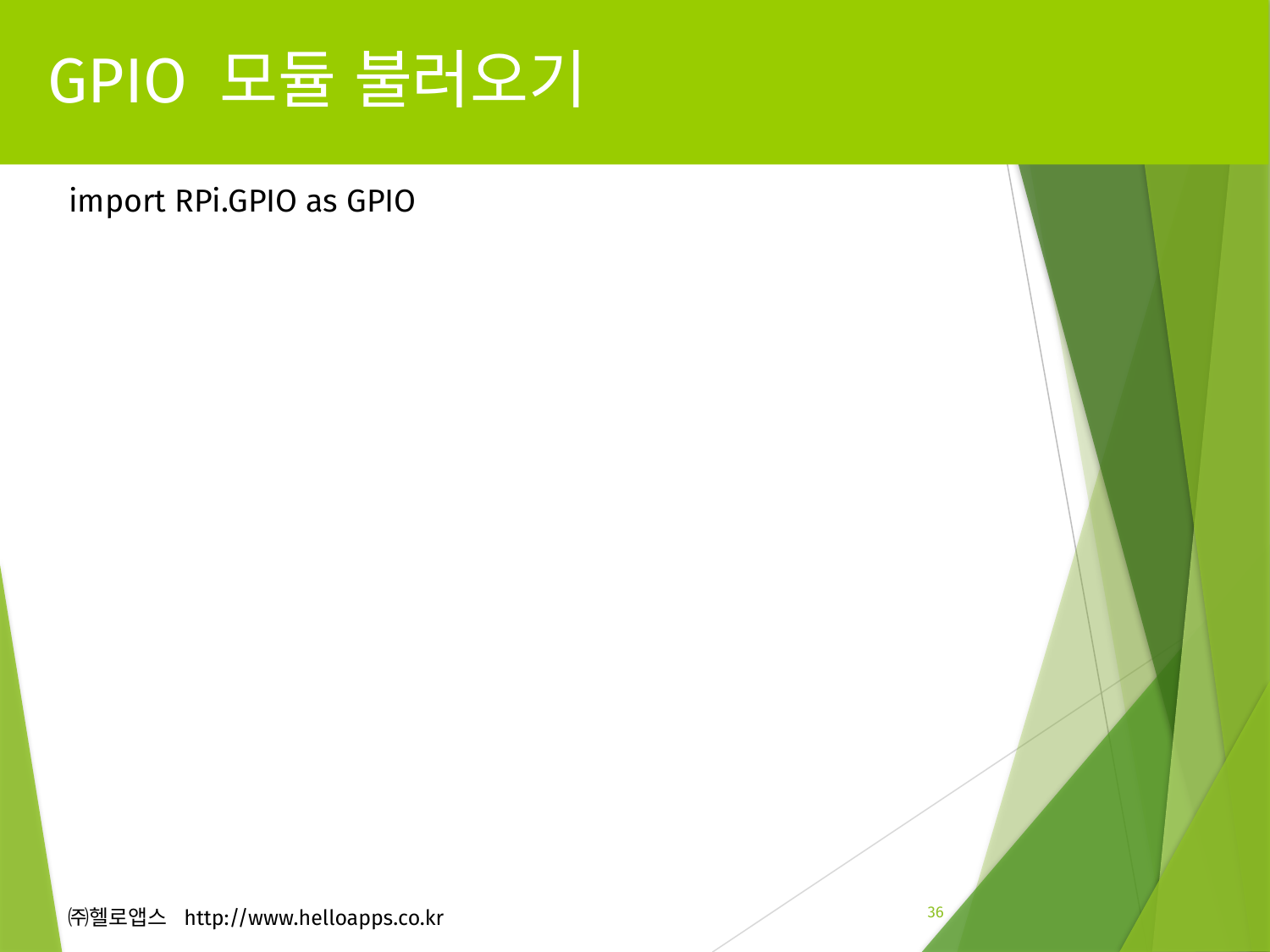

# GPIO 모듈 불러오기
import RPi.GPIO as GPIO

36